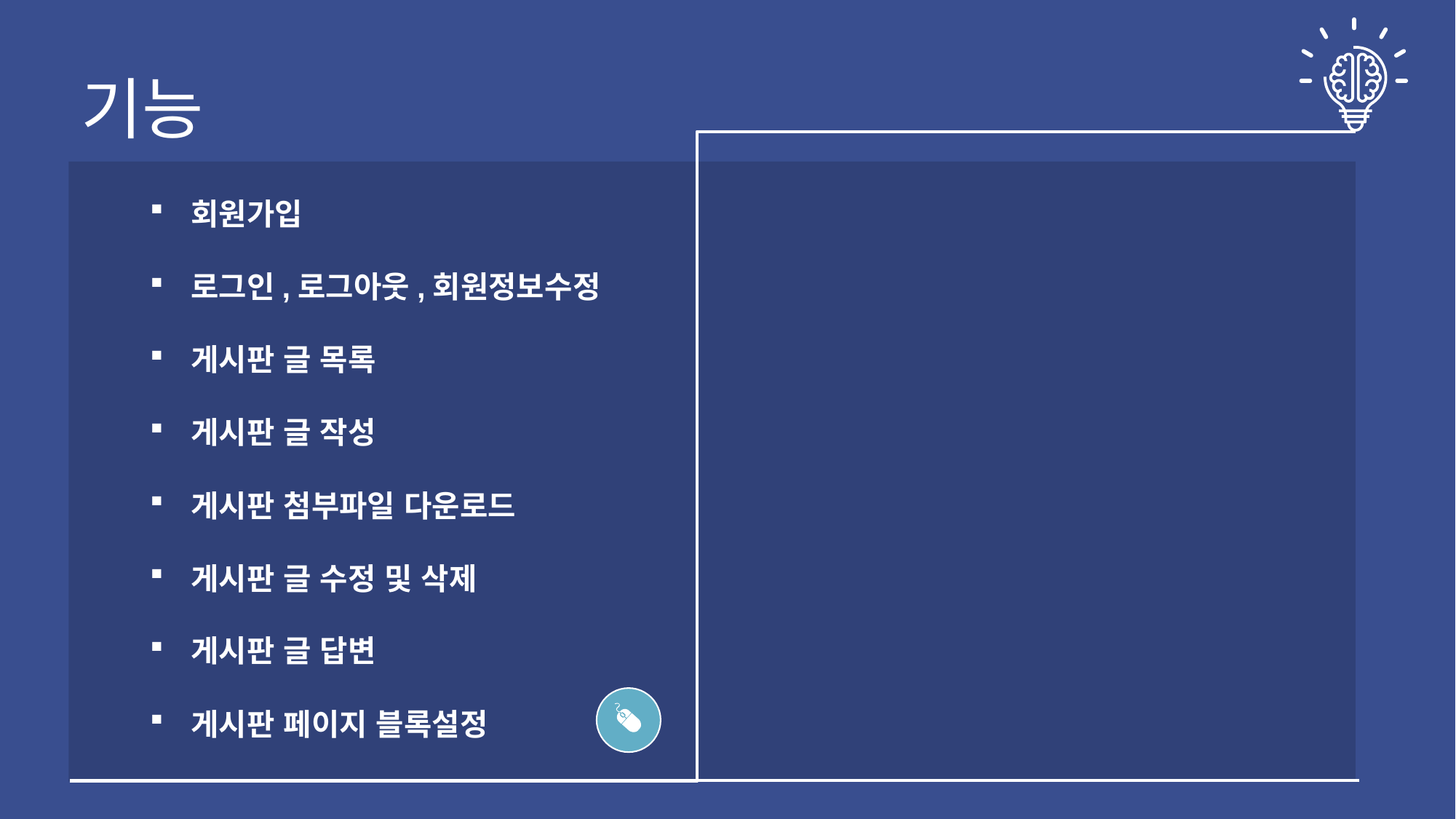

기능

회원가입

로그인,로그아웃,회원정보수정

게시판 글 목록

게시판 글 작성

게시판 첨부파일 다운로드

게시판 글 수정 및 삭제

게시판 글 답변

게시판 페이지 블록설정